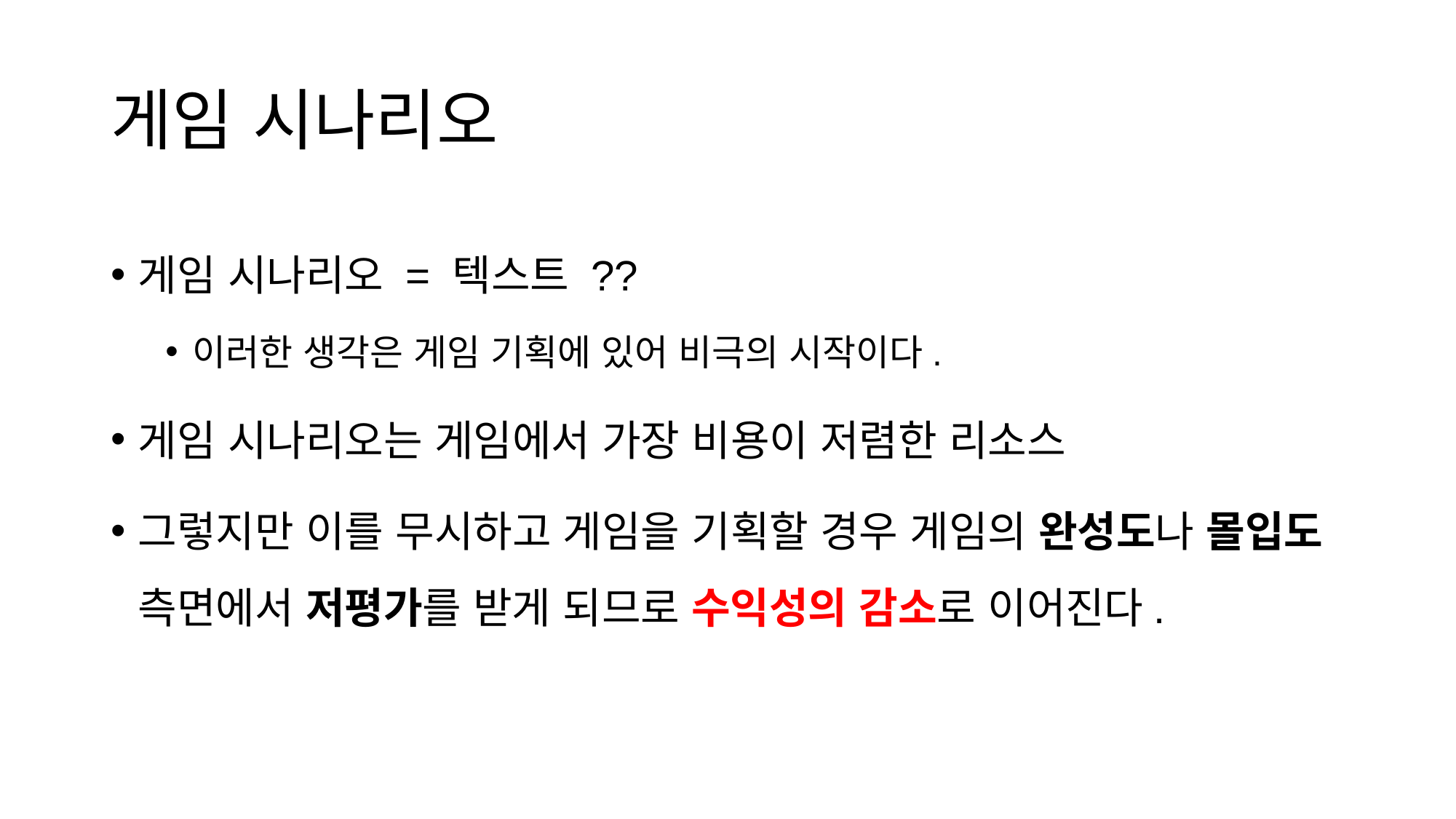

# 게임 시나리오
게임 시나리오 = 텍스트 ??
이러한 생각은 게임 기획에 있어 비극의 시작이다.
게임 시나리오는 게임에서 가장 비용이 저렴한 리소스
그렇지만 이를 무시하고 게임을 기획할 경우 게임의 완성도나 몰입도 측면에서 저평가를 받게 되므로 수익성의 감소로 이어진다.